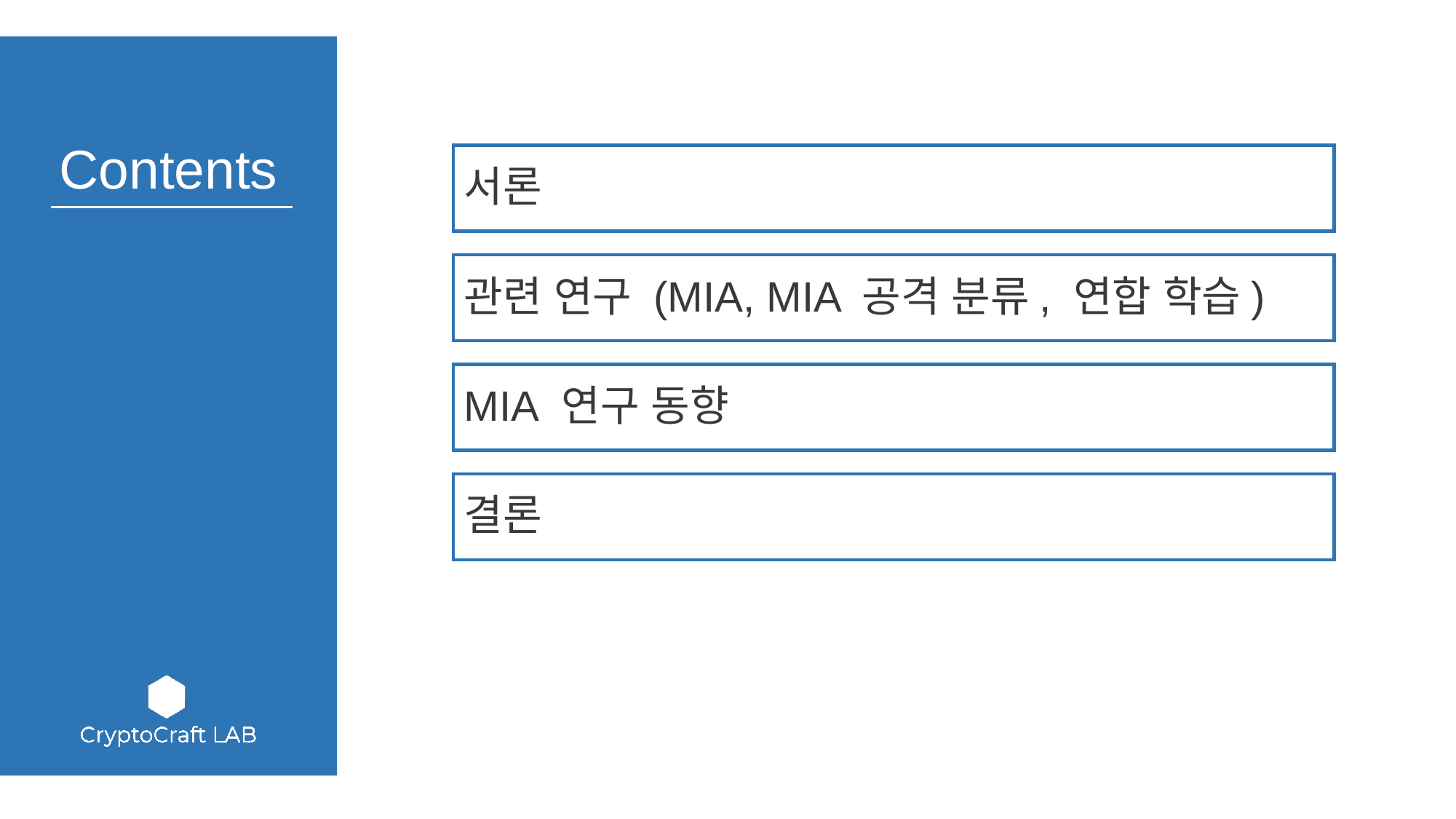

서론
관련 연구 (MIA, MIA 공격 분류, 연합 학습)
MIA 연구 동향
결론

05.